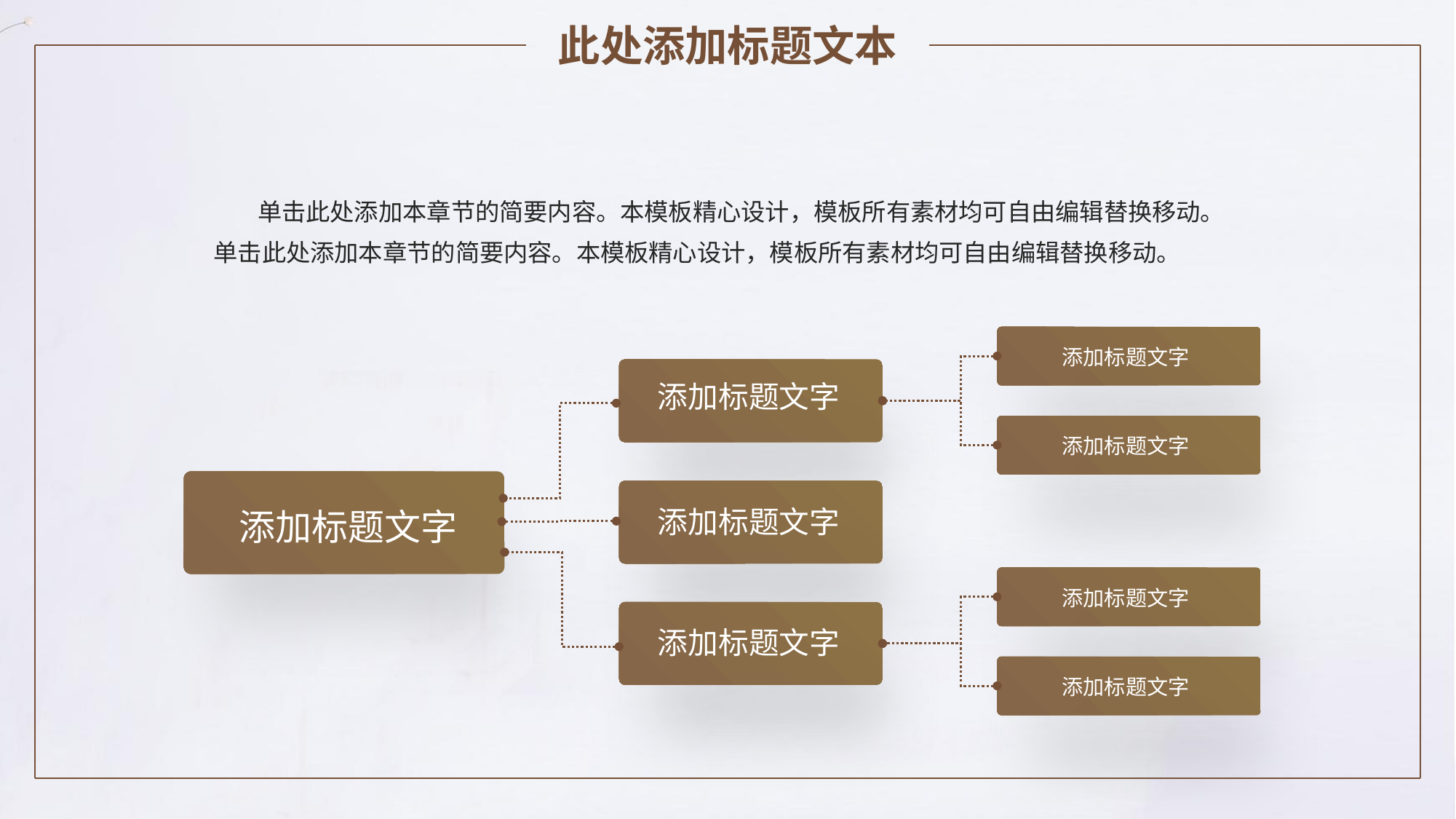

此处添加标题文本
       单击此处添加本章节的简要内容。本模板精心设计，模板所有素材均可自由编辑替换移动。单击此处添加本章节的简要内容。本模板精心设计，模板所有素材均可自由编辑替换移动。

添加标题文字

添加标题文字

添加标题文字

添加标题文字
添加标题文字

添加标题文字

添加标题文字

添加标题文字